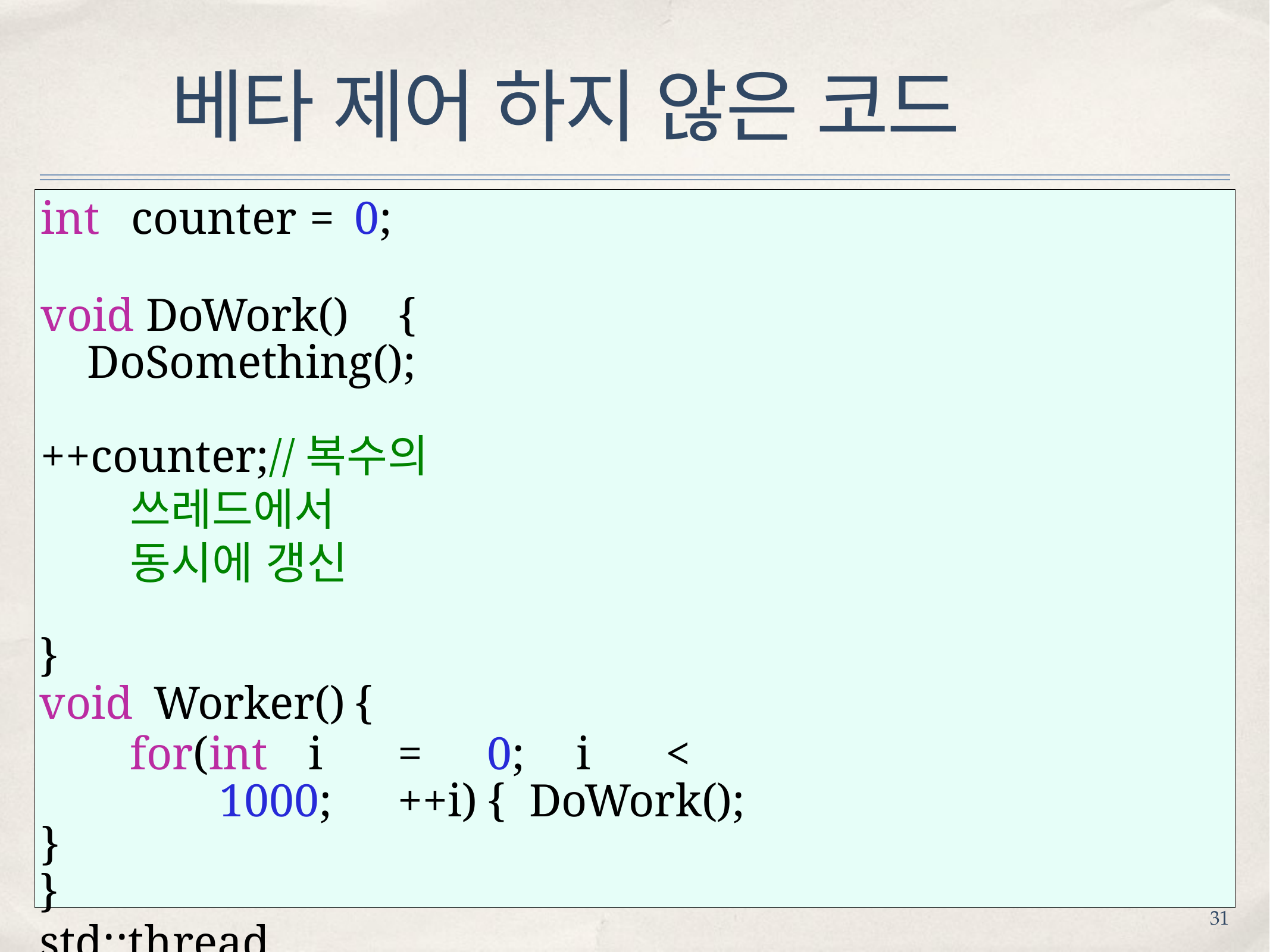

# 베타 제어 하지 않은 코드

int	counter	=	0;

void DoWork()	{
    DoSomething();
++counter;//복수의 쓰레드에서 동시에 갱신

}
void	Worker()	{
for(int	i	=	0;	i	<	1000;	++i)	{  DoWork();
}
}
std::thread	th1(Worker);  std::thread	th2(Worker);
31